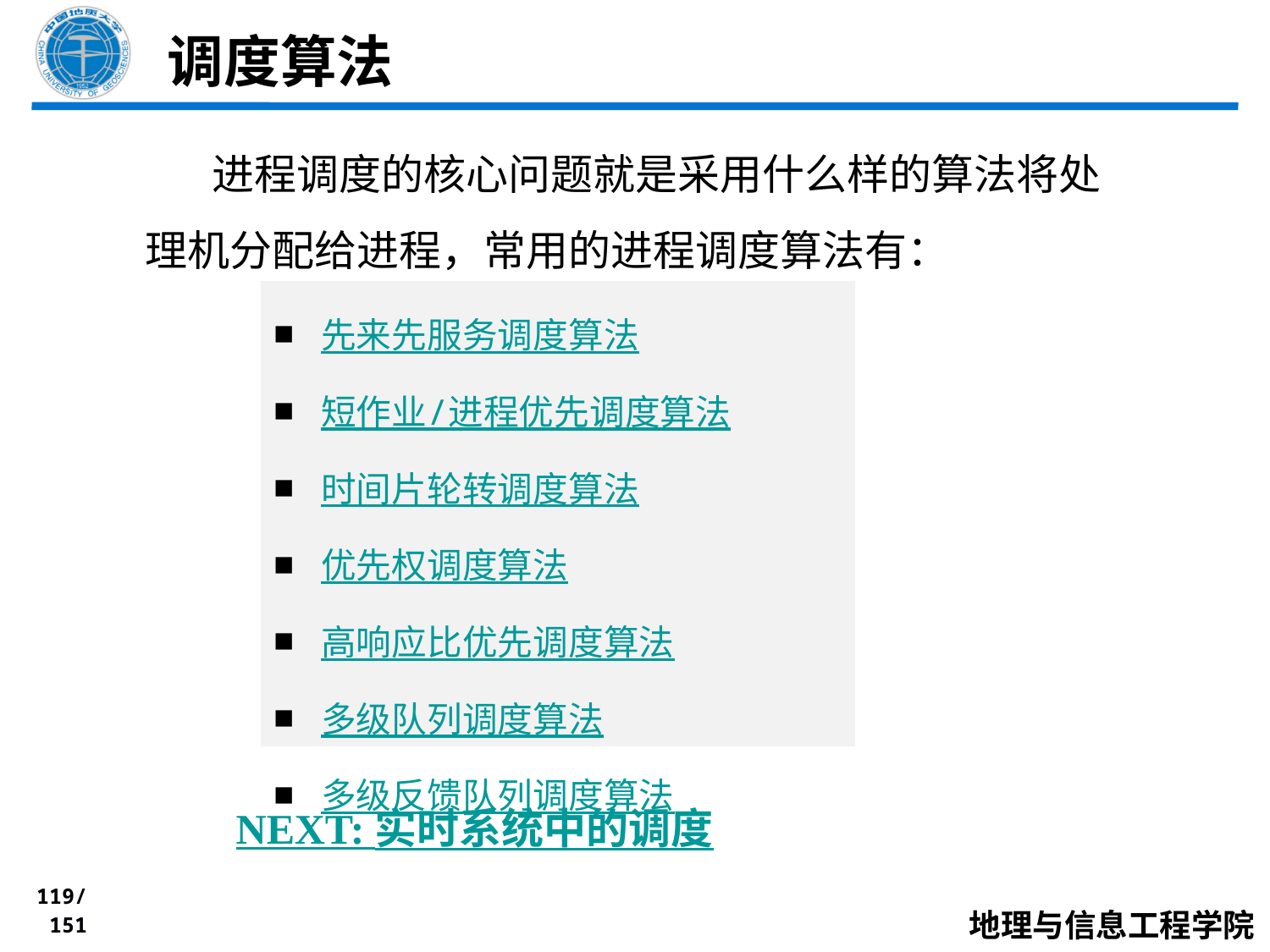

调度算法
      进程调度的核心问题就是采用什么样的算法将处理机分配给进程，常用的进程调度算法有：
先来先服务调度算法
短作业/进程优先调度算法
时间片轮转调度算法
优先权调度算法
高响应比优先调度算法
多级队列调度算法
多级反馈队列调度算法
NEXT: 实时系统中的调度